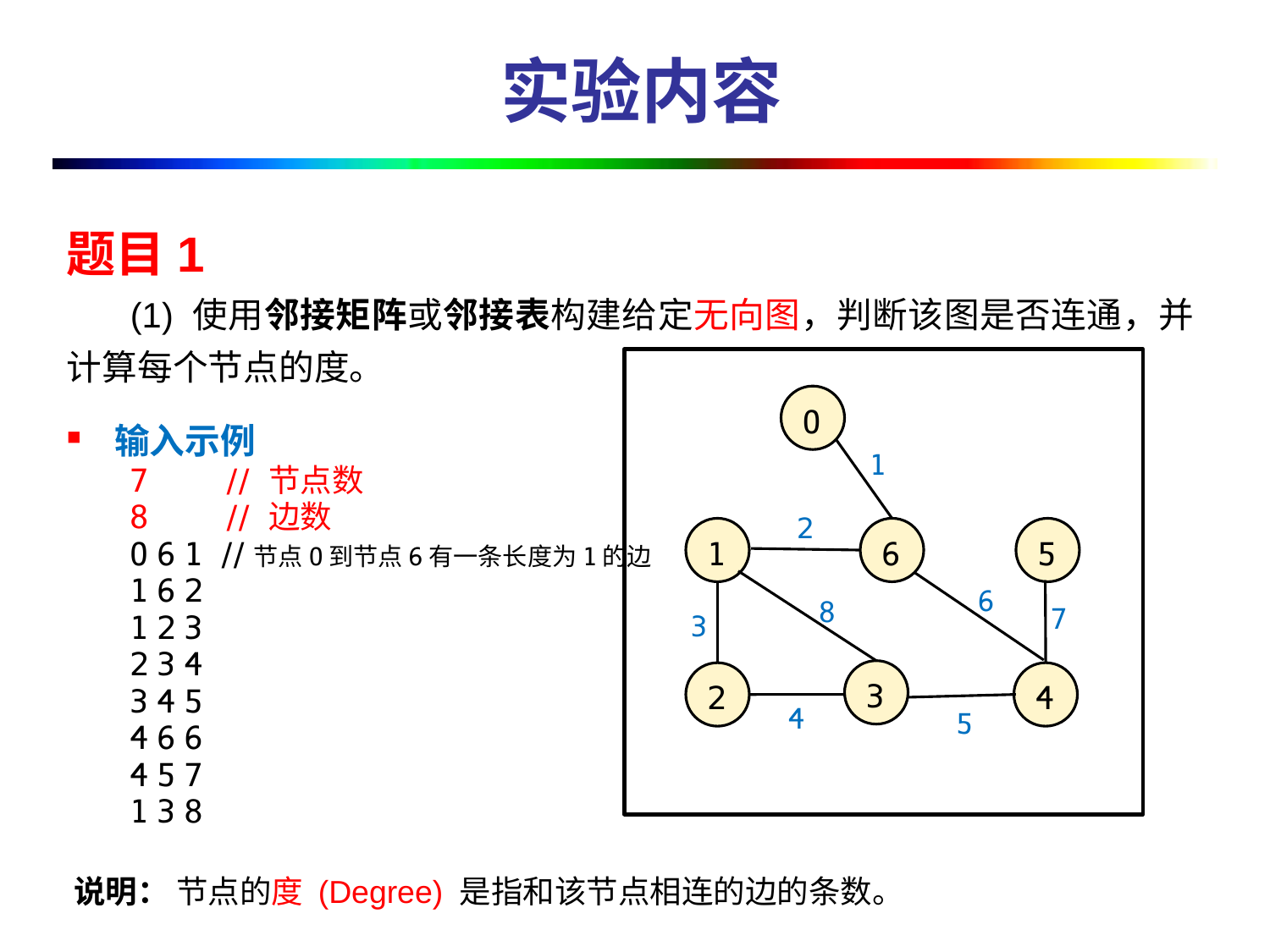

# 实验内容
题目1
(1) 使用邻接矩阵或邻接表构建给定无向图，判断该图是否连通，并计算每个节点的度。

输入示例
7        // 节点数
8        // 边数
0 6 1  //节点0到节点6有一条长度为1的边
1 6 2
1 2 3
2 3 4
3 4 5
4 6 6
4 5 7
1 3 8

0
1
2
1
6
5
6
8
7
3
3
2
4
4
5

说明： 节点的度 (Degree) 是指和该节点相连的边的条数。